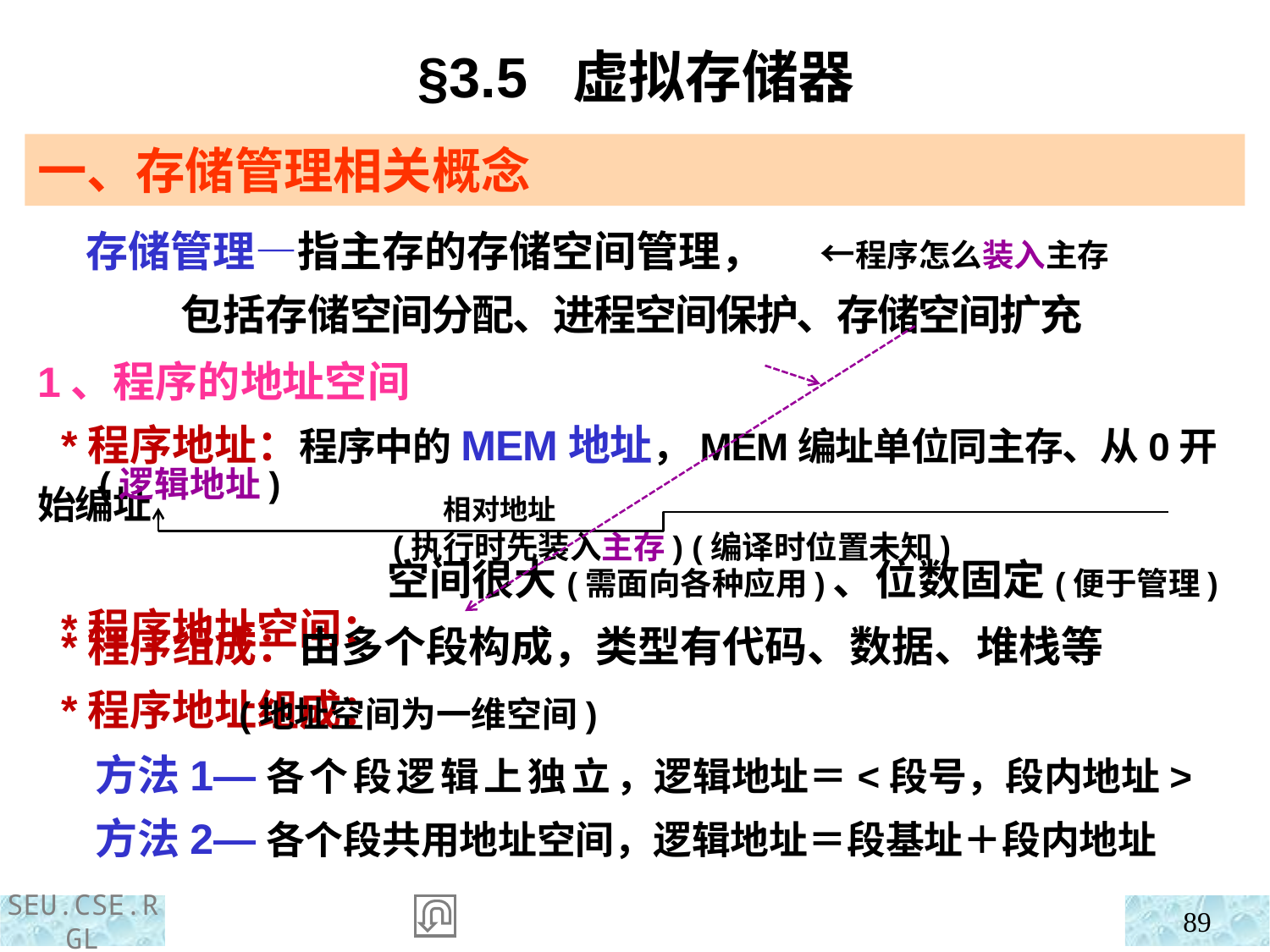

§3.5  虚拟存储器
一、存储管理相关概念
    存储管理—指主存的存储空间管理，      ←程序怎么装入主存
              包括存储空间分配、进程空间保护、存储空间扩充
1、程序的地址空间
  *程序地址：程序中的MEM地址，MEM编址单位同主存、从0开始编址
                                        (执行时先装入主存) (编译时位置未知)
  *程序地址空间：
(逻辑地址)
相对地址
空间很大(需面向各种应用)、位数固定(便于管理)
  *程序组成：由多个段构成，类型有代码、数据、堆栈等
  *程序地址组成：
                 (地址空间为一维空间)
     方法1—各个段逻辑上独立，逻辑地址＝<段号，段内地址>
     方法2—各个段共用地址空间，逻辑地址＝段基址＋段内地址

89